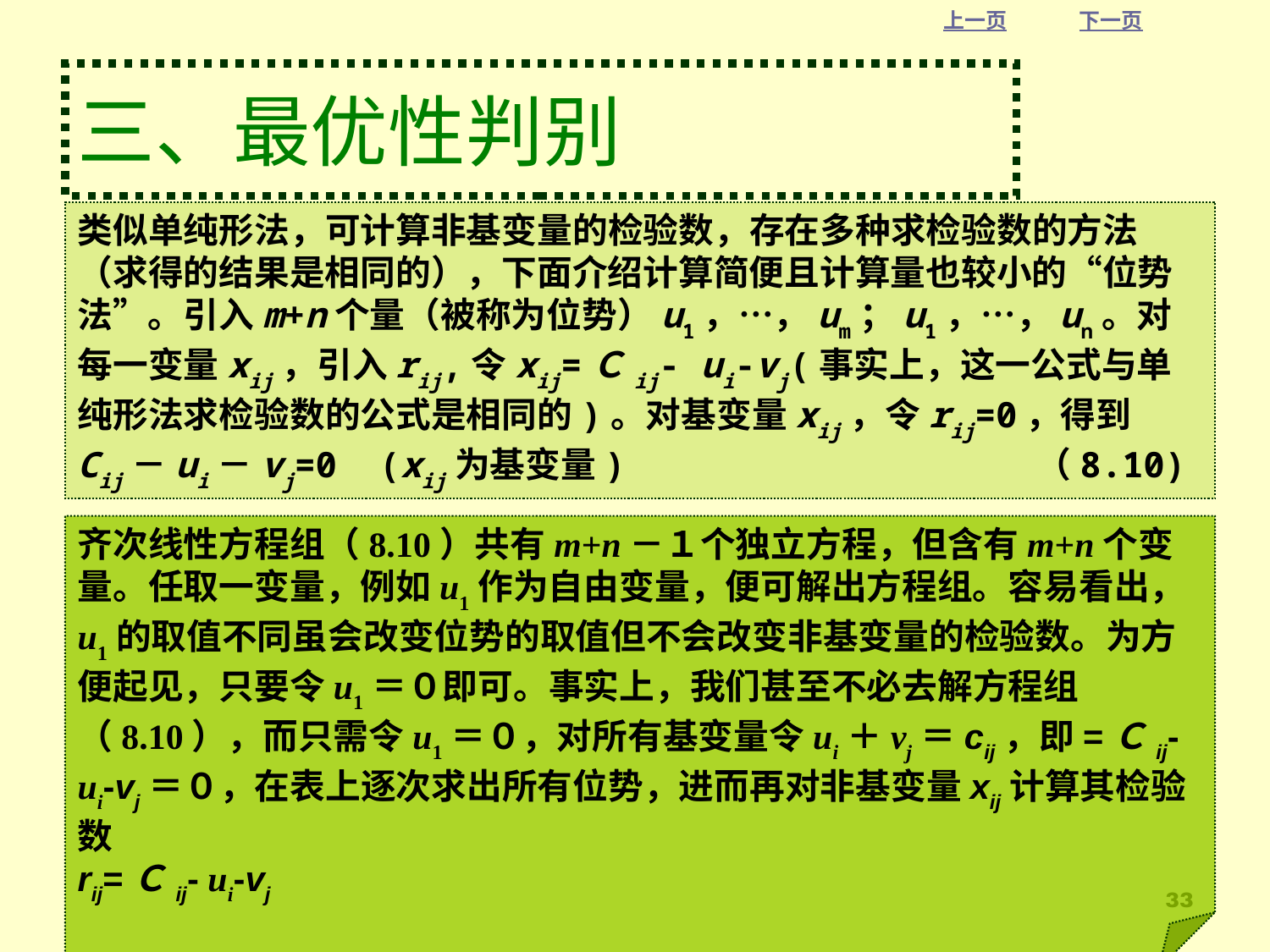

# 三、最优性判别
类似单纯形法，可计算非基变量的检验数，存在多种求检验数的方法（求得的结果是相同的），下面介绍计算简便且计算量也较小的“位势法”。引入m+n个量（被称为位势）u1，…，um；u1，…，un。对每一变量xij，引入rij,令xij=Ｃij- ui-vj(事实上，这一公式与单纯形法求检验数的公式是相同的)。对基变量xij，令rij=0，得到
Cij－ui－vj=0  (xij为基变量)                   （8.10)
齐次线性方程组（8.10）共有m+n－１个独立方程，但含有m+n个变量。任取一变量，例如u1作为自由变量，便可解出方程组。容易看出，u1的取值不同虽会改变位势的取值但不会改变非基变量的检验数。为方便起见，只要令u1＝０即可。事实上，我们甚至不必去解方程组（8.10），而只需令u1＝０，对所有基变量令ui＋vj＝cij，即=Ｃij- ui-vj＝０，在表上逐次求出所有位势，进而再对非基变量xij计算其检验数
rij=Ｃij- ui-vj
33